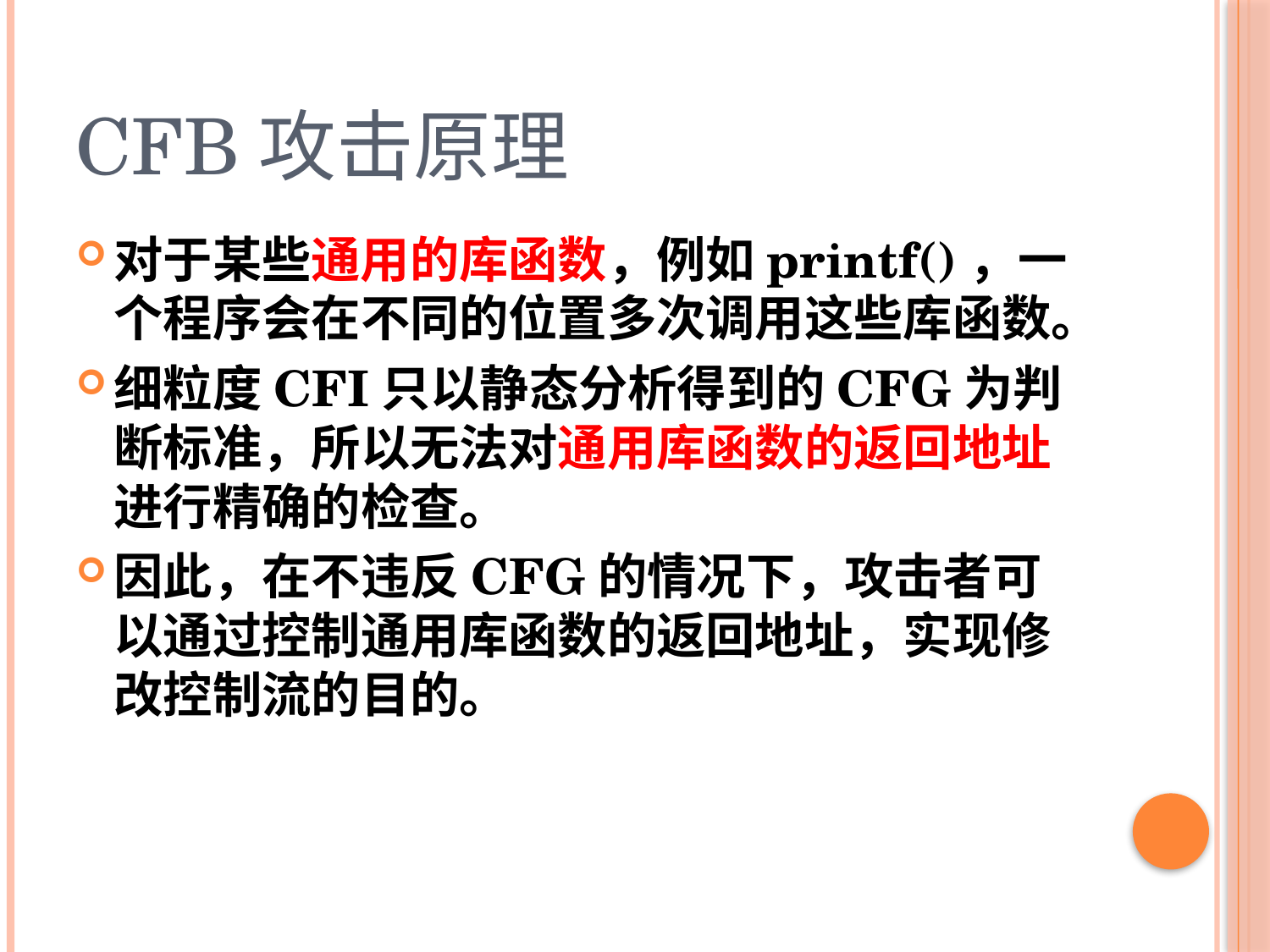

# CFB攻击原理
对于某些通用的库函数，例如printf()，一个程序会在不同的位置多次调用这些库函数。
细粒度CFI只以静态分析得到的CFG为判断标准，所以无法对通用库函数的返回地址进行精确的检查。
因此，在不违反CFG的情况下，攻击者可以通过控制通用库函数的返回地址，实现修改控制流的目的。